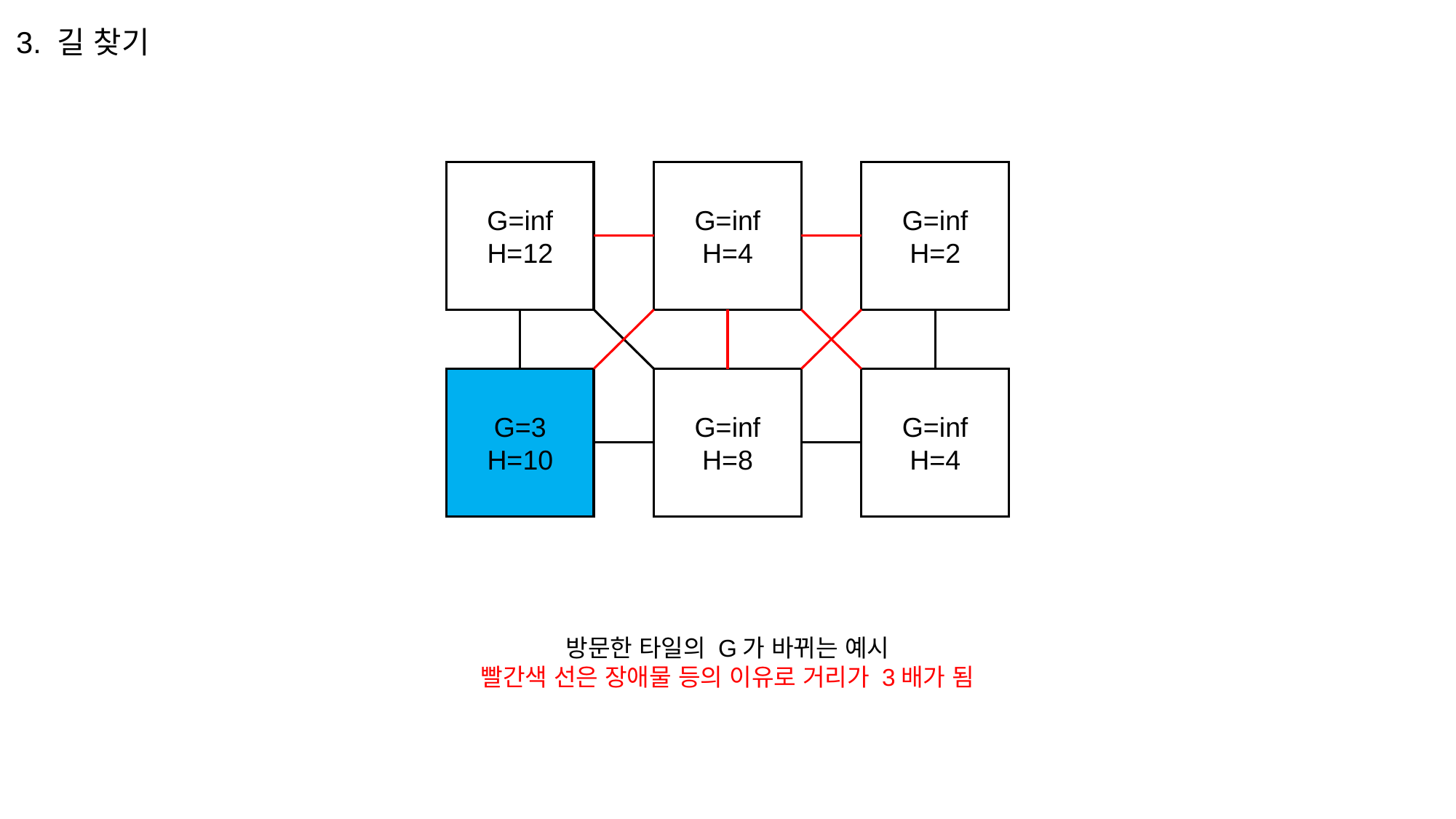

3. 길 찾기
G=inf
H=12
G=inf
H=4
G=inf
H=2
G=3
H=10
G=inf
H=8
G=inf
H=4
방문한 타일의 G가 바뀌는 예시
빨간색 선은 장애물 등의 이유로 거리가 3배가 됨